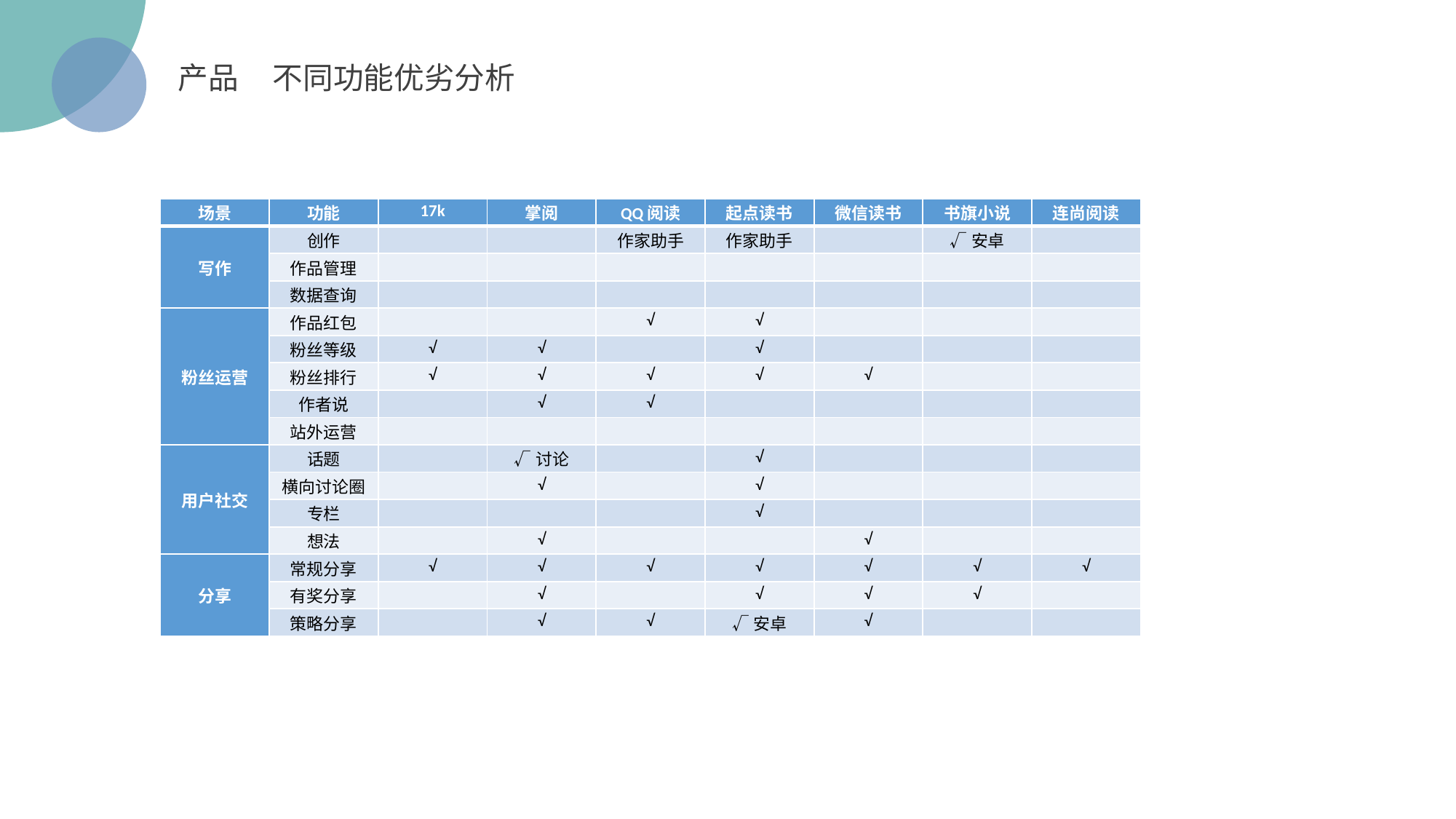

产品     不同功能优劣分析
| 场景 | 功能 | 17k | 掌阅 | QQ阅读 | 起点读书 | 微信读书 | 书旗小说 | 连尚阅读 |
| --- | --- | --- | --- | --- | --- | --- | --- | --- |
| 写作 | 创作 |  |  | 作家助手 | 作家助手 |  | √安卓 |  |
|  | 作品管理 |  |  |  |  |  |  |  |
|  | 数据查询 |  |  |  |  |  |  |  |
| 粉丝运营 | 作品红包 |  |  | √ | √ |  |  |  |
|  | 粉丝等级 | √ | √ |  | √ |  |  |  |
|  | 粉丝排行 | √ | √ | √ | √ | √ |  |  |
|  | 作者说 |  | √ | √ |  |  |  |  |
|  | 站外运营 |  |  |  |  |  |  |  |
| 用户社交 | 话题 |  | √讨论 |  | √ |  |  |  |
|  | 横向讨论圈 |  | √ |  | √ |  |  |  |
|  | 专栏 |  |  |  | √ |  |  |  |
|  | 想法 |  | √ |  |  | √ |  |  |
| 分享 | 常规分享 | √ | √ | √ | √ | √ | √ | √ |
|  | 有奖分享 |  | √ |  | √ | √ | √ |  |
|  | 策略分享 |  | √ | √ | √安卓 | √ |  |  |